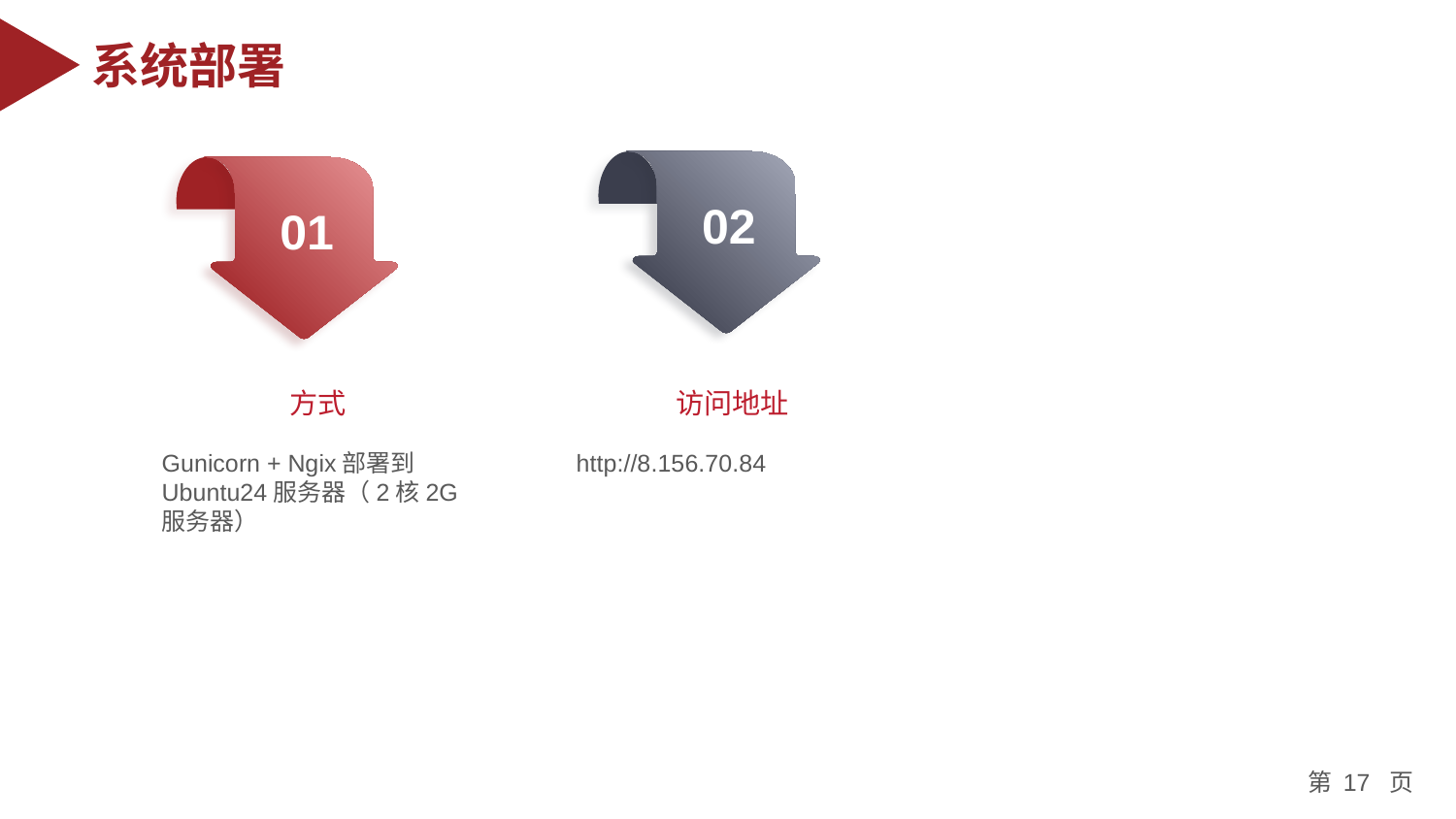

系统部署
02

01

方式
访问地址
Gunicorn + Ngix部署到Ubuntu24服务器（2核2G服务器）
http://8.156.70.84